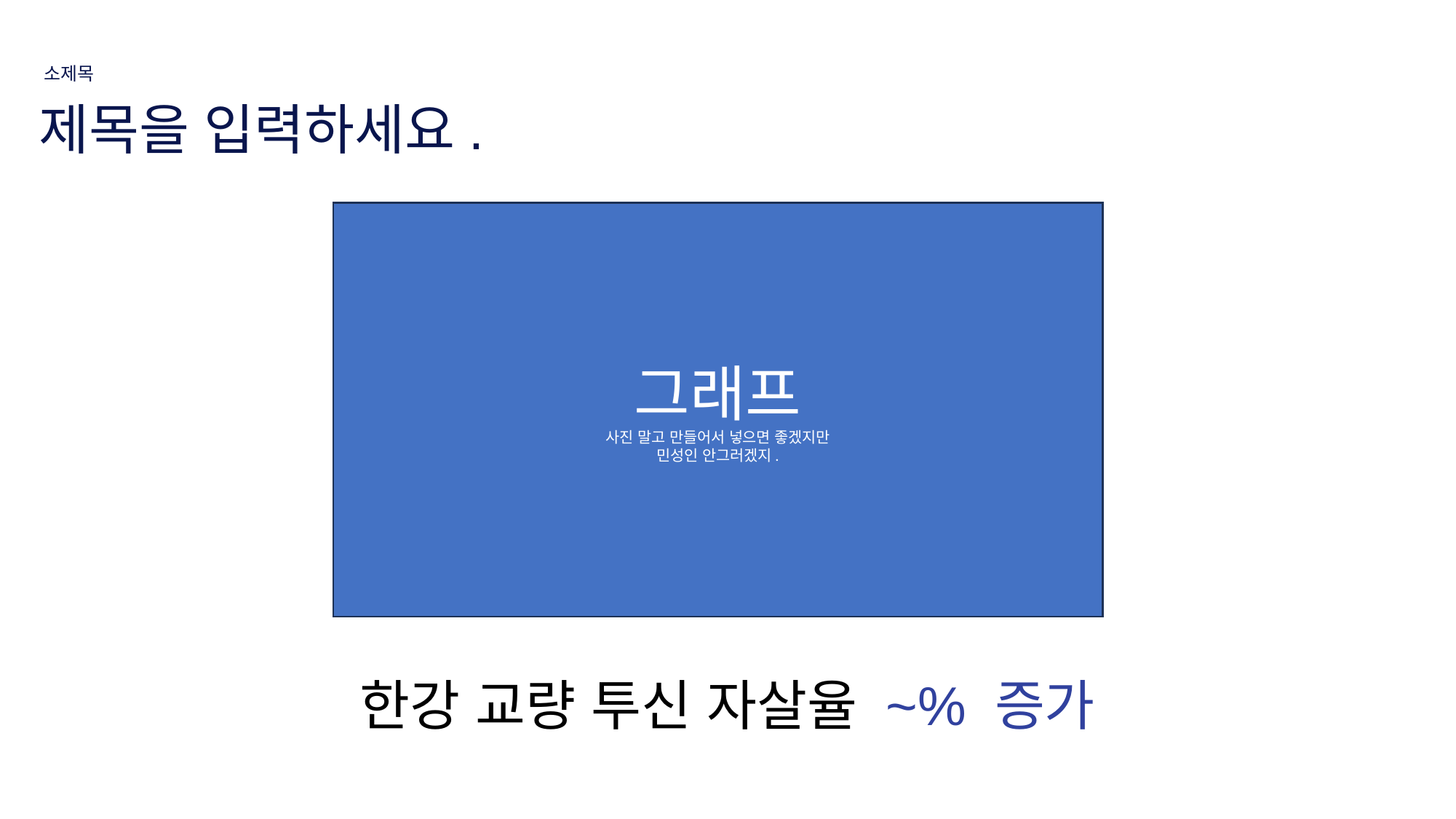

소제목
제목을 입력하세요.
그래프
사진 말고 만들어서 넣으면 좋겠지만
민성인 안그러겠지.
한강 교량 투신 자살율 ~% 증가
한강 대학생 사망 사건을 아시나요? 꽃다운 나이 22세에 너무 안타까운 사건이라고 생각합니다.
이 뿐만 아니라 여러 한강 교량 투신자살 사건이 증가하고 있으며,
위의 기사를 보시면 아시다시피 서울시에서는 대책을 마련하려고 여러 생각을 하고 있습니다.
(이런건 피피티에 넣지 말고 말로해라!!!)